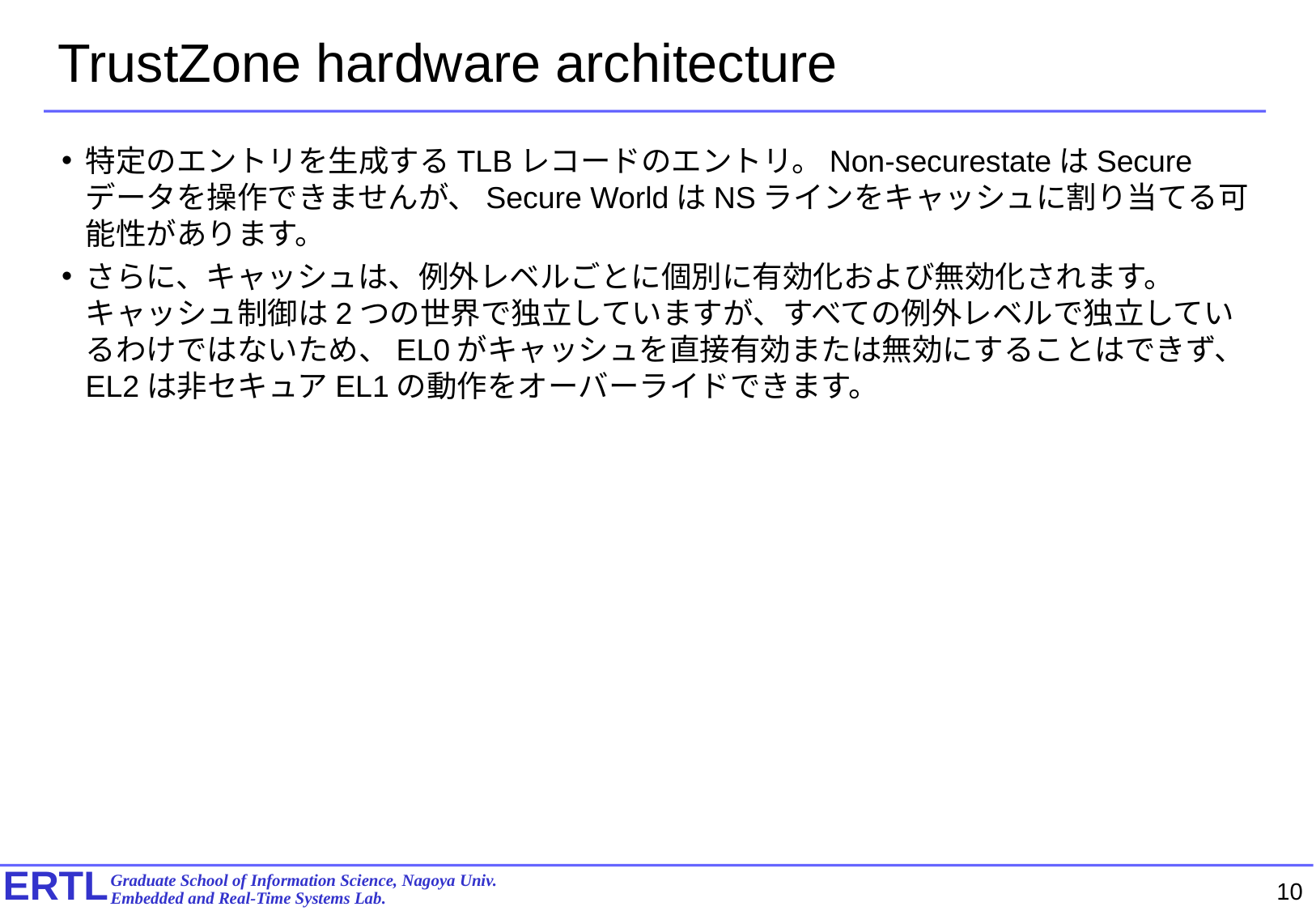

# TrustZone hardware architecture
特定のエントリを生成するTLBレコードのエントリ。Non-securestateはSecureデータを操作できませんが、Secure WorldはNSラインをキャッシュに割り当てる可能性があります。
さらに、キャッシュは、例外レベルごとに個別に有効化および無効化されます。 キャッシュ制御は2つの世界で独立していますが、すべての例外レベルで独立しているわけではないため、EL0がキャッシュを直接有効または無効にすることはできず、EL2は非セキュアEL1の動作をオーバーライドできます。
10